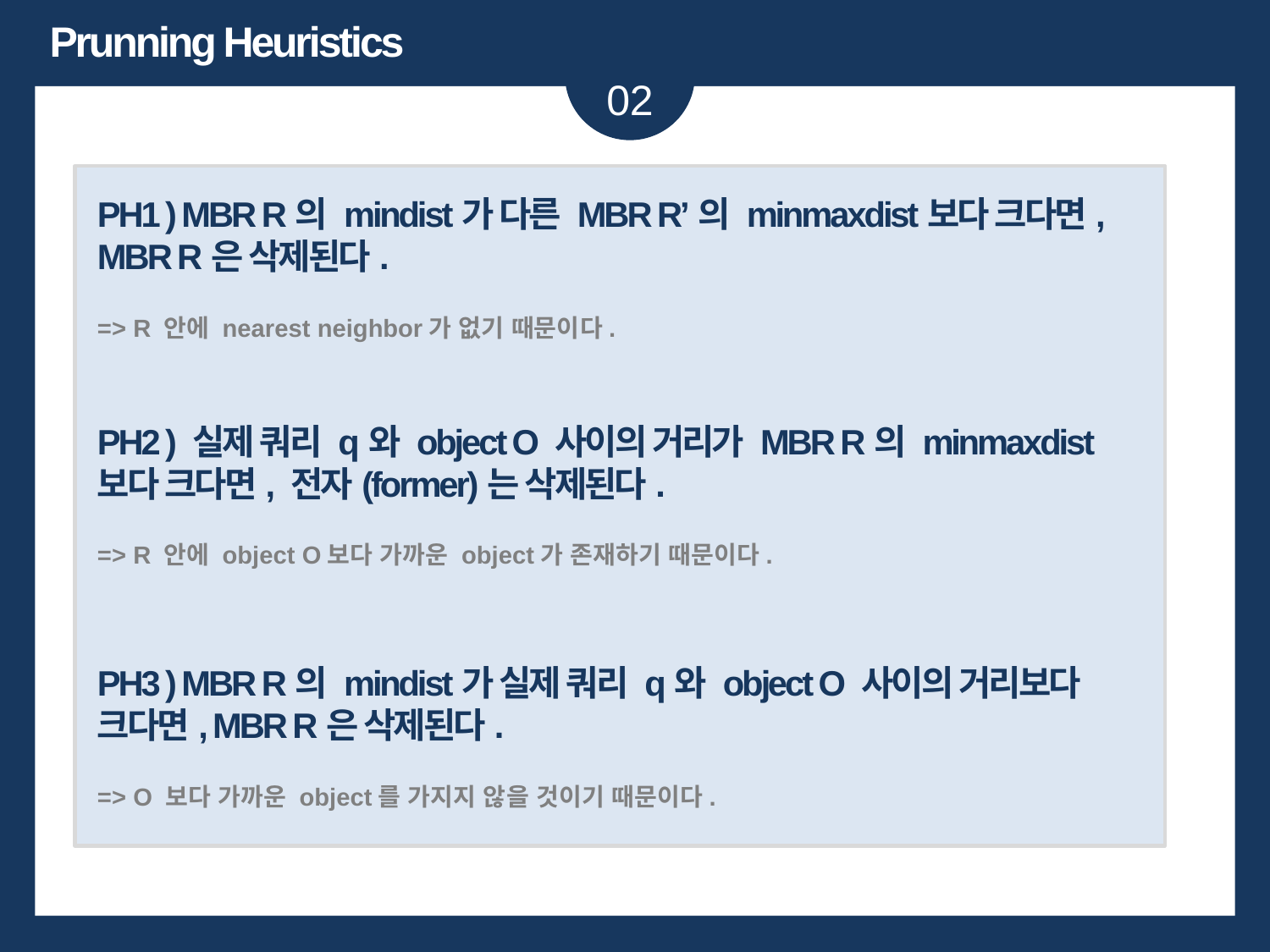

Prunning Heuristics

02

PH1 ) MBR R의 mindist가 다른 MBR R’의 minmaxdist보다 크다면,
MBR R은 삭제된다.

=> R 안에 nearest neighbor가 없기 때문이다.
PH2 ) 실제 쿼리 q와 object O 사이의 거리가 MBR R의 minmaxdist보다 크다면, 전자(former)는 삭제된다.
=> R 안에 object O보다 가까운 object가 존재하기 때문이다.
PH3 ) MBR R의 mindist가 실제 쿼리 q와 object O 사이의 거리보다 크다면, MBR R은 삭제된다.
=> O 보다 가까운 object를 가지지 않을 것이기 때문이다.